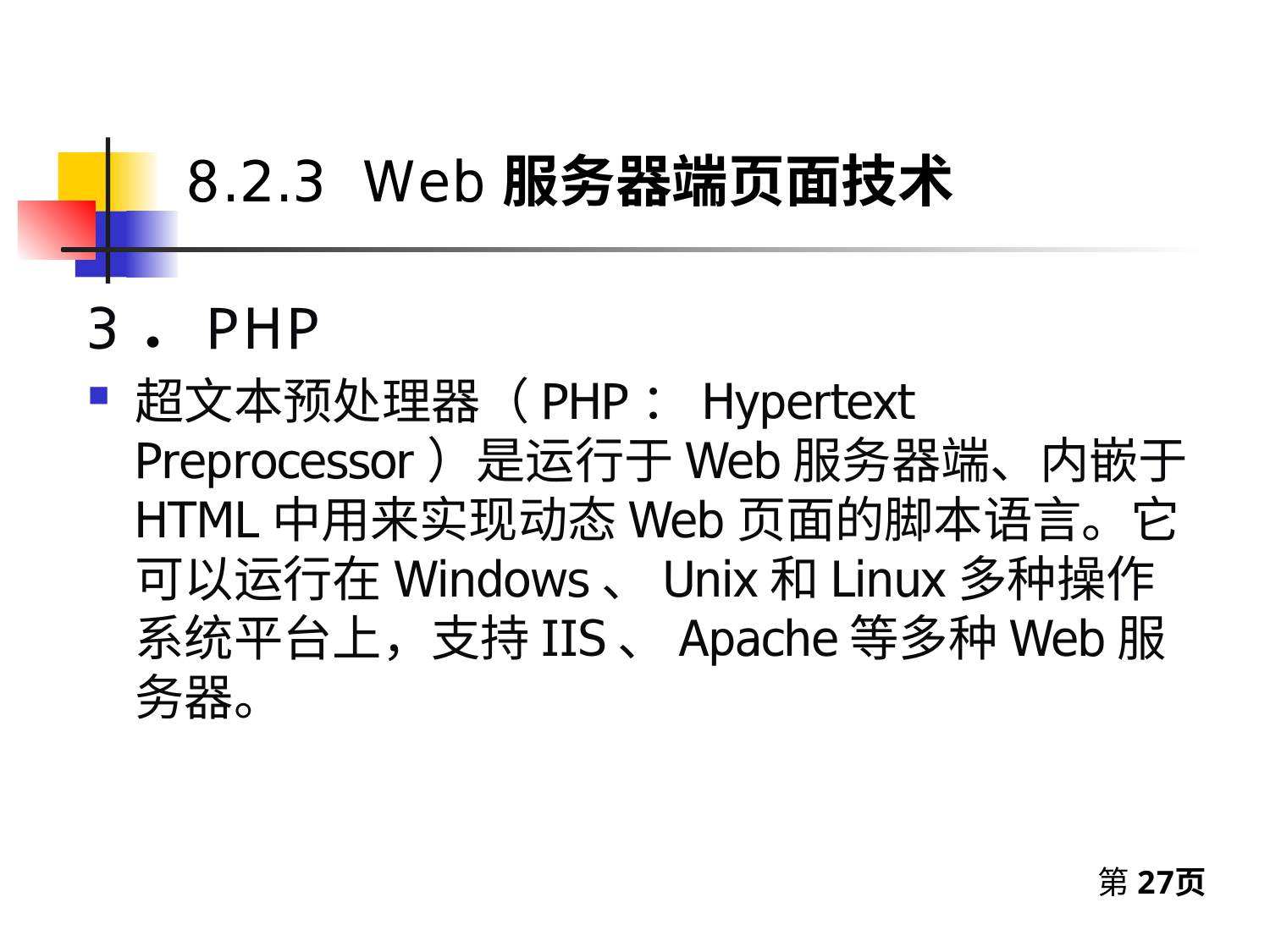

8.2.3  Web服务器端页面技术
3．PHP
超文本预处理器（PHP：Hypertext Preprocessor）是运行于Web服务器端、内嵌于HTML中用来实现动态Web页面的脚本语言。它可以运行在Windows、Unix和Linux多种操作系统平台上，支持IIS、Apache等多种Web服务器。